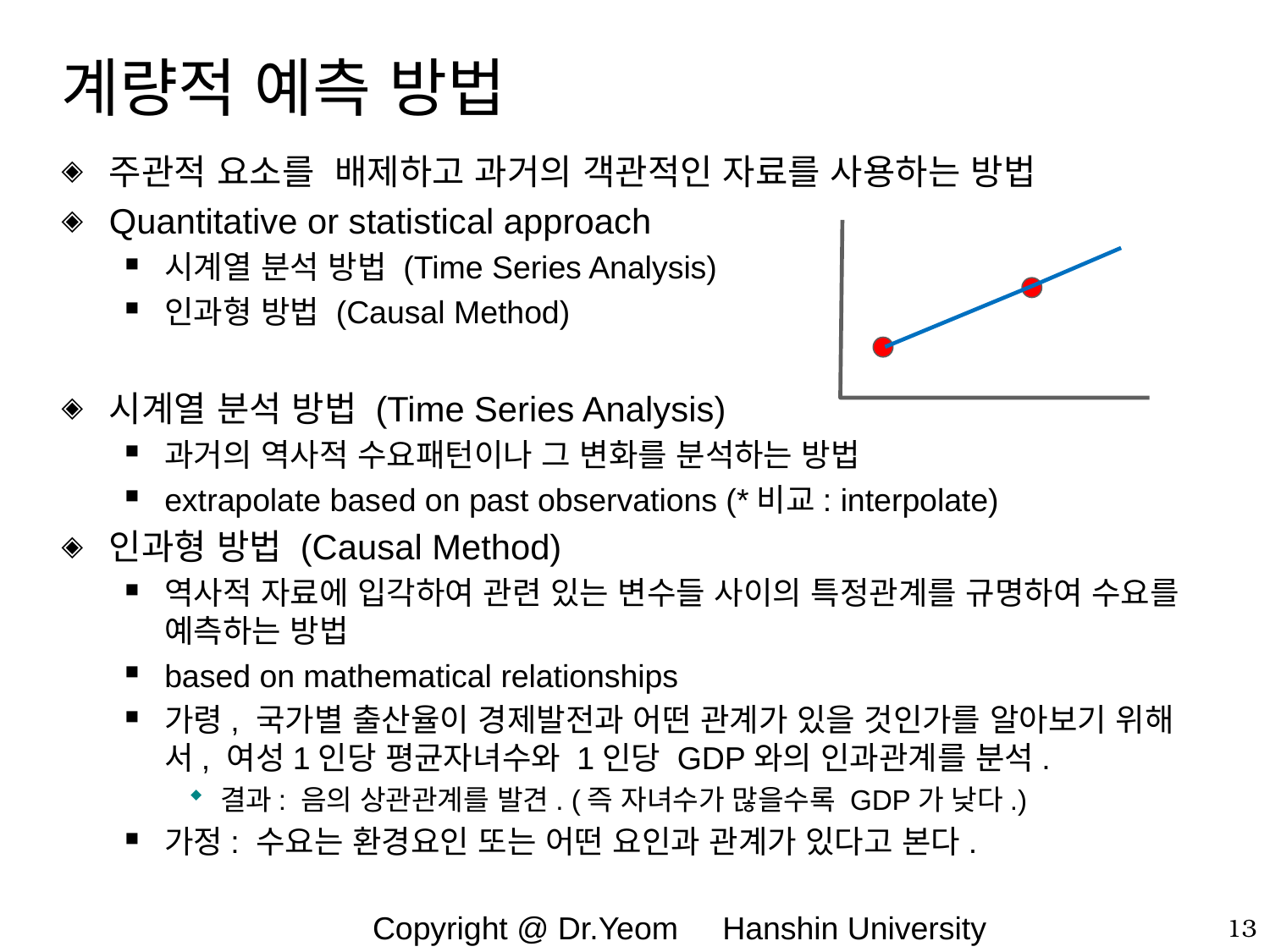

# 계량적 예측 방법
주관적 요소를  배제하고 과거의 객관적인 자료를 사용하는 방법
Quantitative or statistical approach
시계열 분석 방법 (Time Series Analysis)
인과형 방법 (Causal Method)

시계열 분석 방법 (Time Series Analysis)
과거의 역사적 수요패턴이나 그 변화를 분석하는 방법
extrapolate based on past observations (*비교: interpolate)
인과형 방법 (Causal Method)
역사적 자료에 입각하여 관련 있는 변수들 사이의 특정관계를 규명하여 수요를 예측하는 방법
based on mathematical relationships
가령, 국가별 출산율이 경제발전과 어떤 관계가 있을 것인가를 알아보기 위해서, 여성1인당 평균자녀수와 1인당 GDP와의 인과관계를 분석.
결과: 음의 상관관계를 발견. (즉 자녀수가 많을수록 GDP가 낮다.)
가정: 수요는 환경요인 또는 어떤 요인과 관계가 있다고 본다.

13